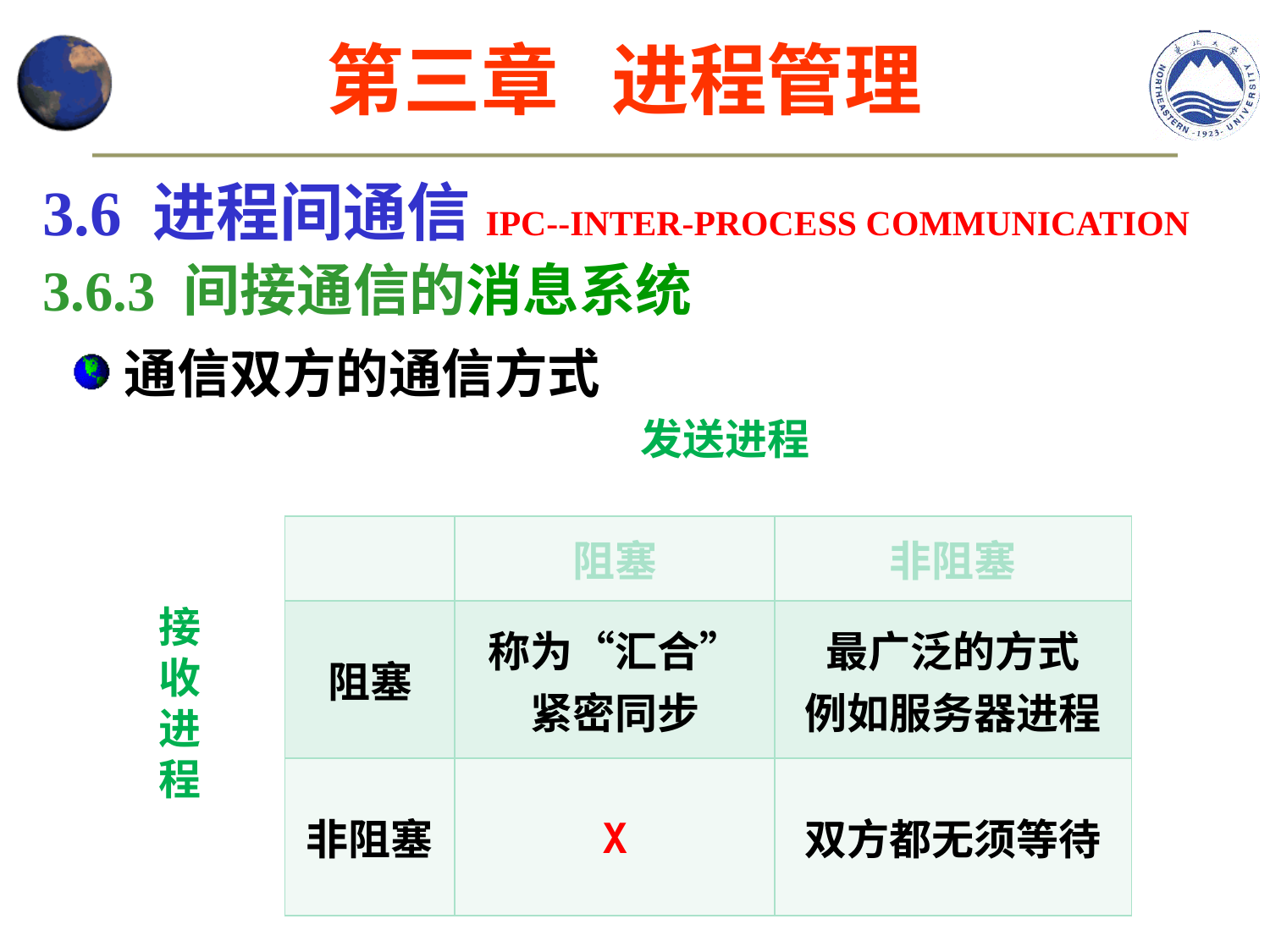

第三章   进程管理
3.6 进程间通信IPC--INTER-PROCESS COMMUNICATION
3.6.3 间接通信的消息系统
通信双方的通信方式
发送进程
|  | 阻塞 | 非阻塞 |
| --- | --- | --- |
| 阻塞 | 称为“汇合” 紧密同步 | 最广泛的方式 例如服务器进程 |
| 非阻塞 | X | 双方都无须等待 |
接
收
进
程